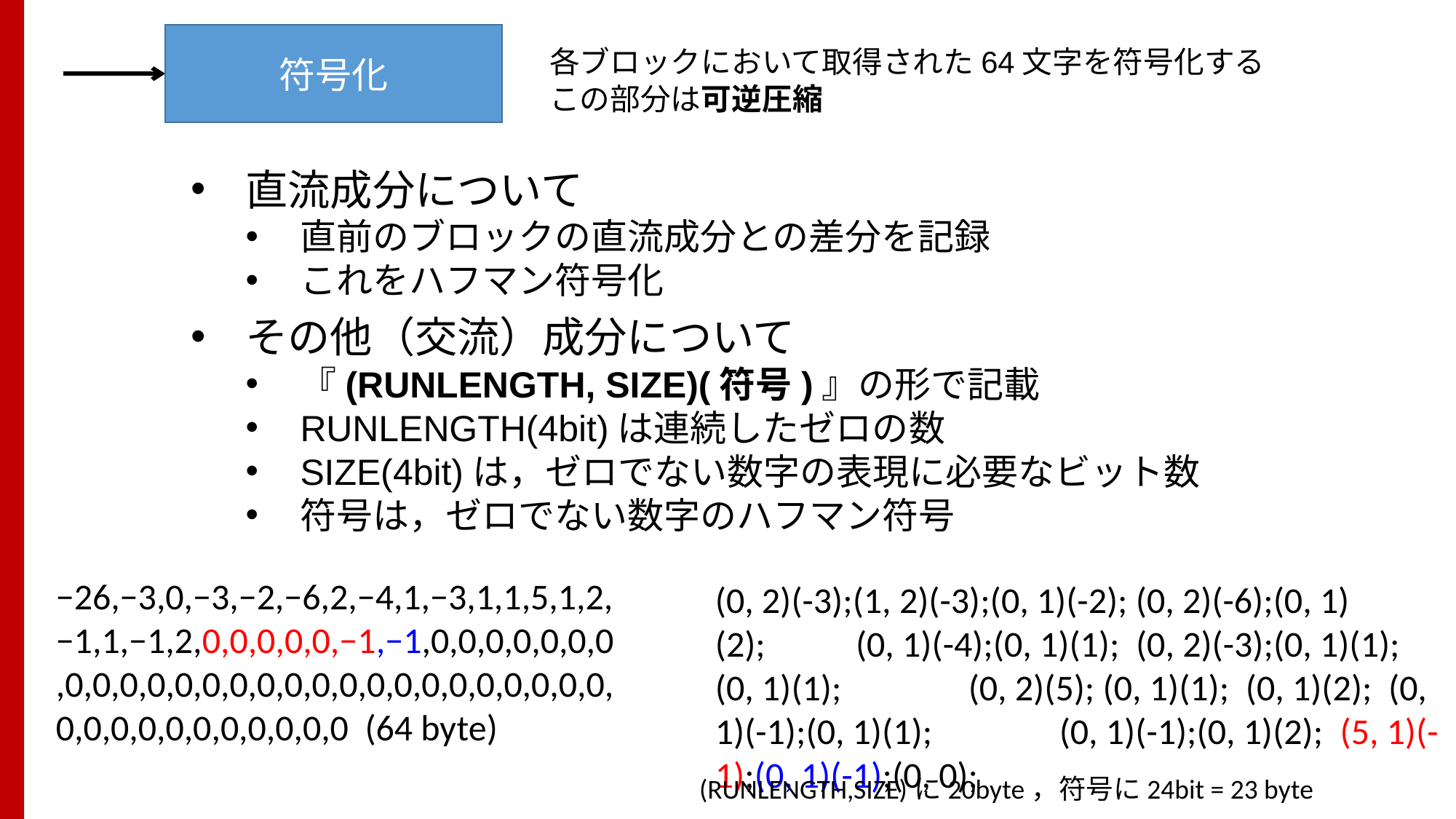

符号化
各ブロックにおいて取得された64文字を符号化する
この部分は可逆圧縮
直流成分について
直前のブロックの直流成分との差分を記録
これをハフマン符号化
その他（交流）成分について
『(RUNLENGTH, SIZE)(符号)』の形で記載
RUNLENGTH(4bit)は連続したゼロの数
SIZE(4bit)は，ゼロでない数字の表現に必要なビット数
符号は，ゼロでない数字のハフマン符号
−26,−3,0,−3,−2,−6,2,−4,1,−3,1,1,5,1,2,−1,1,−1,2,0,0,0,0,0,−1,−1,0,0,0,0,0,0,0,0,0,0,0,0,0,0,0,0,0,0,0,0,0,0,0,0,0,0,0,0,0,0,0,0,0,0,0,0,0,0  (64 byte)
(0, 2)(-3);(1, 2)(-3);(0, 1)(-2); (0, 2)(-6);(0, 1)(2);　　(0, 1)(-4);(0, 1)(1);  (0, 2)(-3);(0, 1)(1);  (0, 1)(1);　　　(0, 2)(5); (0, 1)(1);  (0, 1)(2);  (0, 1)(-1);(0, 1)(1);　　　(0, 1)(-1);(0, 1)(2);  (5, 1)(-1);(0, 1)(-1);(0, 0);
(RUNLENGTH,SIZE)に20byte，符号に24bit = 23 byte